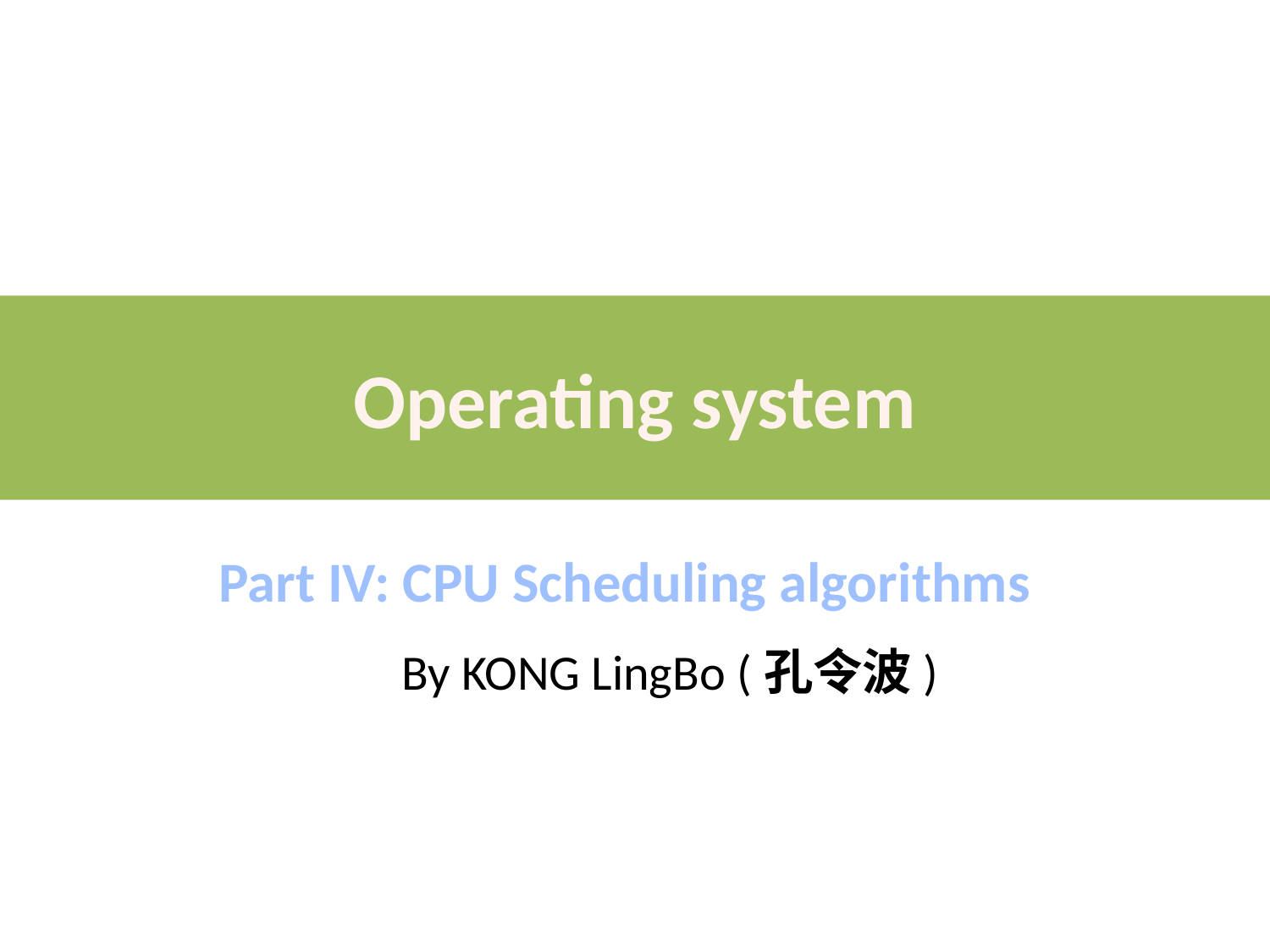

# Operating system
Part IV: CPU Scheduling algorithms
By KONG LingBo (孔令波)